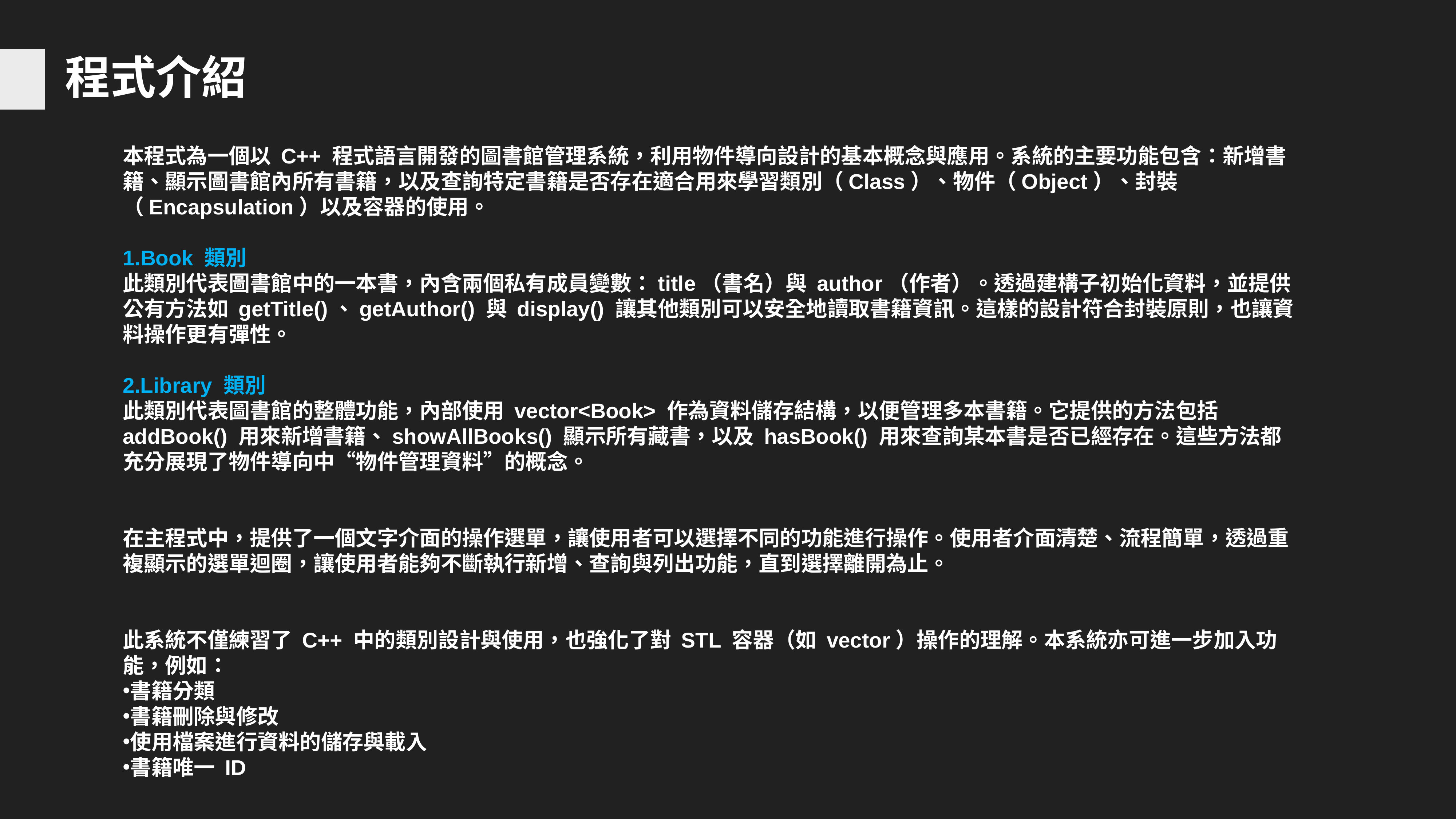

程式介紹
本程式為一個以 C++ 程式語言開發的圖書館管理系統，利用物件導向設計的基本概念與應用。系統的主要功能包含：新增書籍、顯示圖書館內所有書籍，以及查詢特定書籍是否存在適合用來學習類別（Class）、物件（Object）、封裝（Encapsulation）以及容器的使用。

Book 類別
此類別代表圖書館中的一本書，內含兩個私有成員變數：title（書名）與 author（作者）。透過建構子初始化資料，並提供公有方法如 getTitle()、getAuthor() 與 display() 讓其他類別可以安全地讀取書籍資訊。這樣的設計符合封裝原則，也讓資料操作更有彈性。

2.Library 類別
此類別代表圖書館的整體功能，內部使用 vector<Book> 作為資料儲存結構，以便管理多本書籍。它提供的方法包括 addBook() 用來新增書籍、showAllBooks() 顯示所有藏書，以及 hasBook() 用來查詢某本書是否已經存在。這些方法都充分展現了物件導向中“物件管理資料”的概念。

在主程式中，提供了一個文字介面的操作選單，讓使用者可以選擇不同的功能進行操作。使用者介面清楚、流程簡單，透過重複顯示的選單迴圈，讓使用者能夠不斷執行新增、查詢與列出功能，直到選擇離開為止。

此系統不僅練習了 C++ 中的類別設計與使用，也強化了對 STL 容器（如 vector）操作的理解。本系統亦可進一步加入功能，例如：
書籍分類
書籍刪除與修改
使用檔案進行資料的儲存與載入
書籍唯一 ID